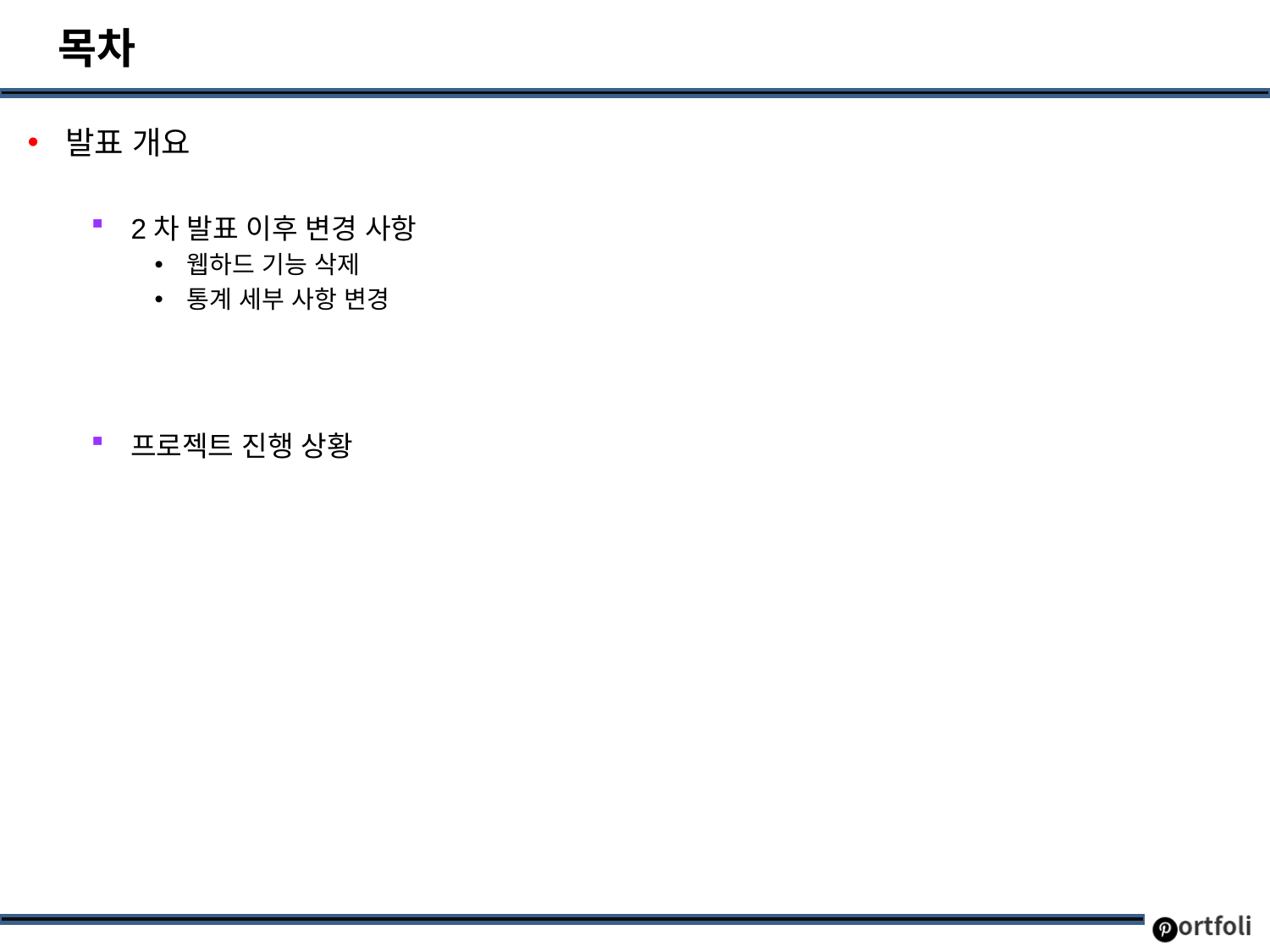

# 목차
발표 개요

2차 발표 이후 변경 사항
웹하드 기능 삭제
통계 세부 사항 변경

프로젝트 진행 상황